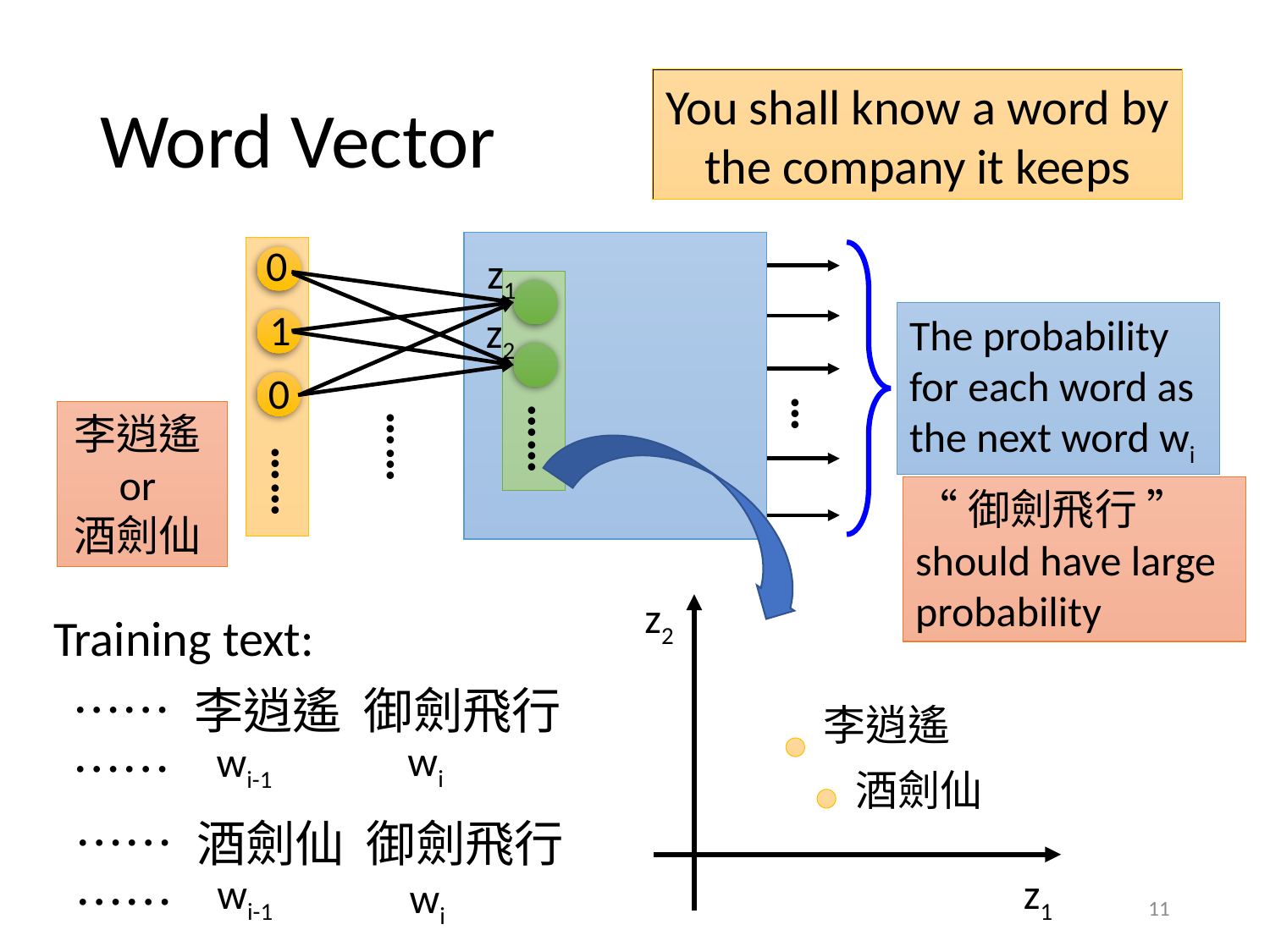

# Word Vector
You shall know a word by the company it keeps

0
z1

…
1
z2
The probability for each word as the next word wi
……

……

0

李逍遙
or
酒劍仙
……
“御劍飛行 ” should have large probability
z2
Training text:
…… 李逍遙  御劍飛行 ……
李逍遙
wi
wi-1

酒劍仙

…… 酒劍仙  御劍飛行 ……
wi-1
z1
wi
11